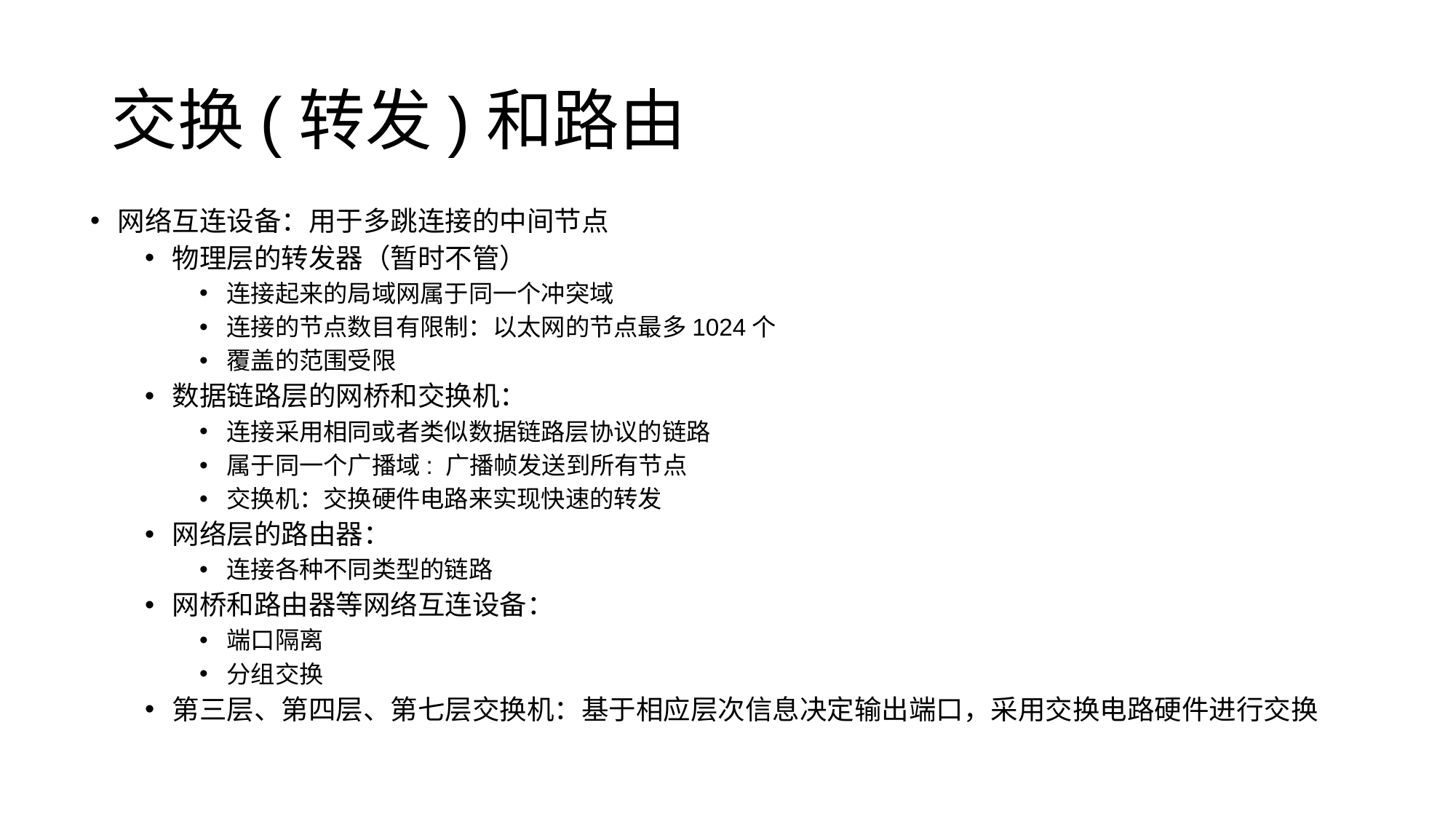

# 交换(转发)和路由
网络互连设备：用于多跳连接的中间节点
物理层的转发器（暂时不管）
连接起来的局域网属于同一个冲突域
连接的节点数目有限制：以太网的节点最多1024个
覆盖的范围受限
数据链路层的网桥和交换机：
连接采用相同或者类似数据链路层协议的链路
属于同一个广播域: 广播帧发送到所有节点
交换机：交换硬件电路来实现快速的转发
网络层的路由器：
连接各种不同类型的链路
网桥和路由器等网络互连设备：
端口隔离
分组交换
第三层、第四层、第七层交换机：基于相应层次信息决定输出端口，采用交换电路硬件进行交换